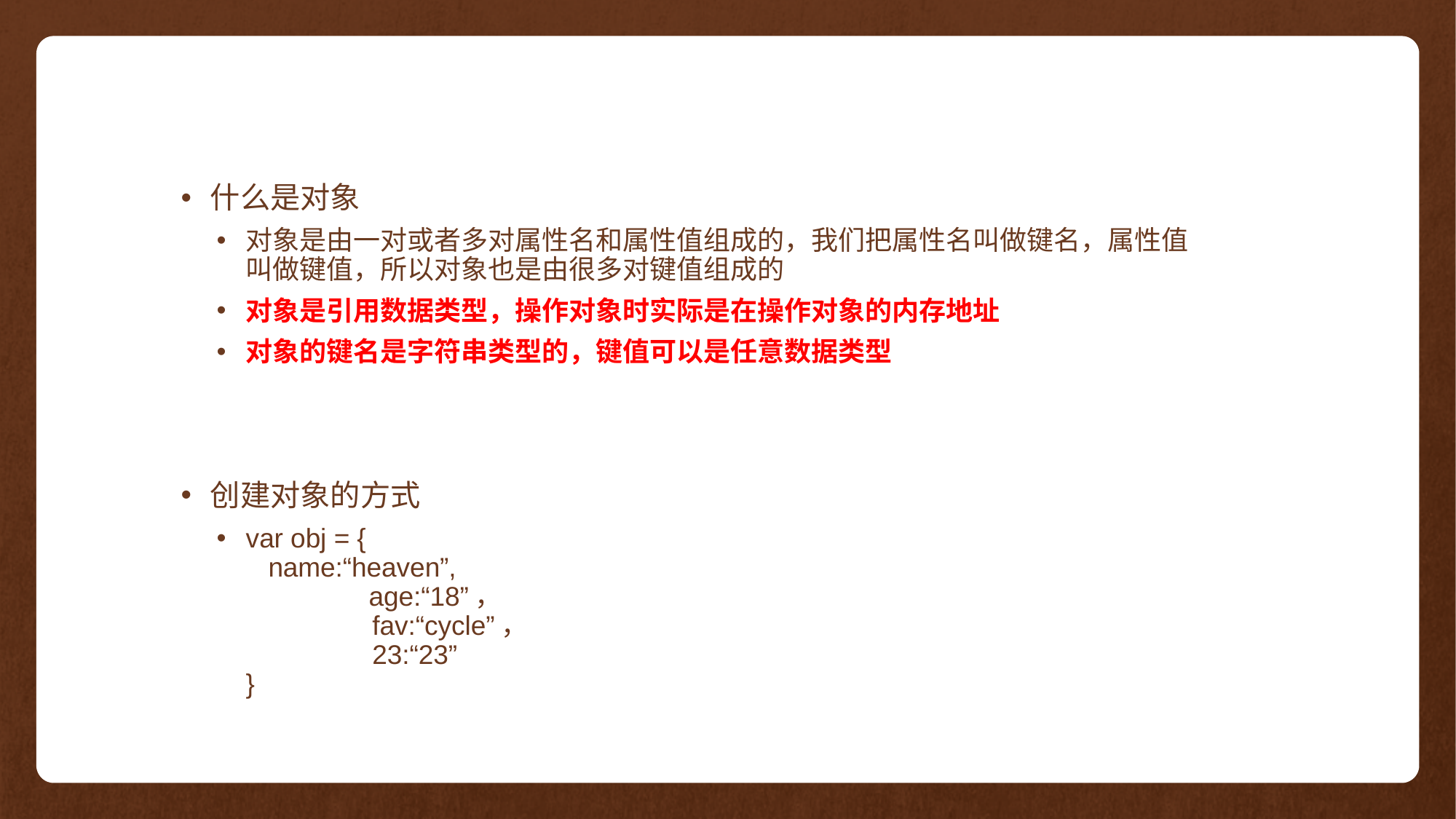

什么是对象
对象是由一对或者多对属性名和属性值组成的，我们把属性名叫做键名，属性值
叫做键值，所以对象也是由很多对键值组成的
对象是引用数据类型，操作对象时实际是在操作对象的内存地址
对象的键名是字符串类型的，键值可以是任意数据类型

创建对象的方式
var obj = {
   name:“heaven”,
	  age:“18”，
	  fav:“cycle”，
	  23:“23”
}